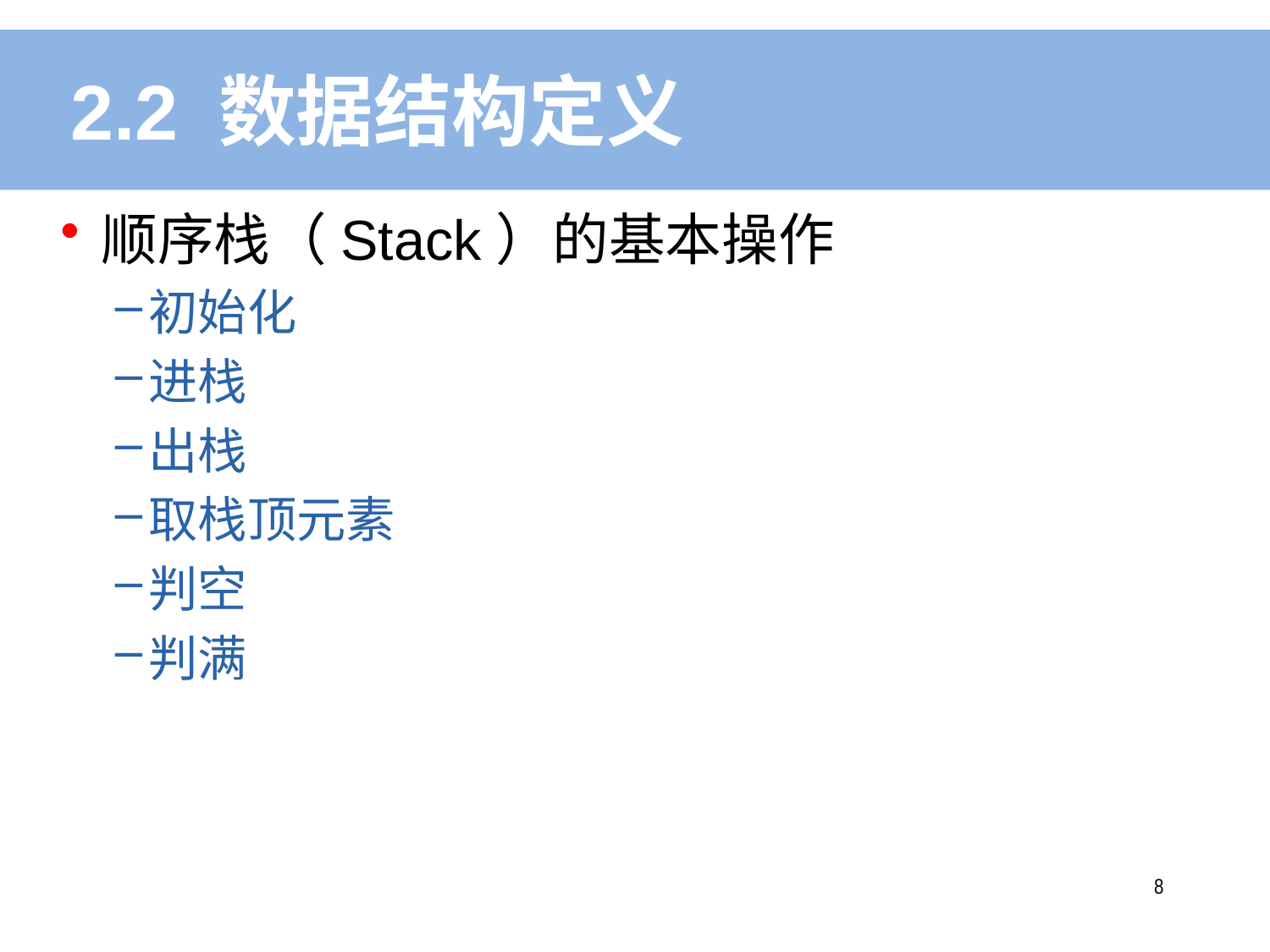

# 2.2 数据结构定义
顺序栈（Stack）的基本操作
初始化
进栈
出栈
取栈顶元素
判空
判满
8